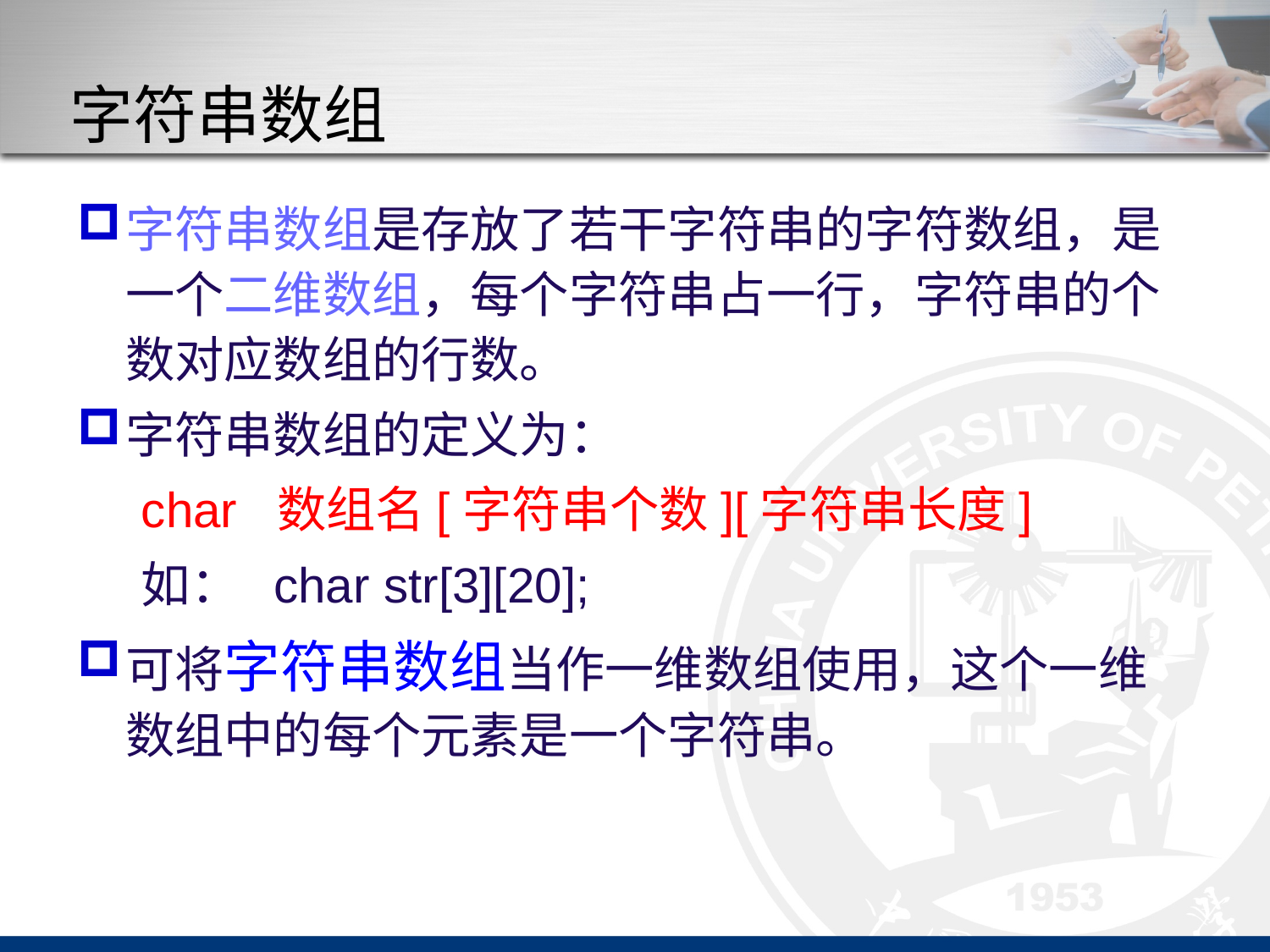

# 字符串数组
字符串数组是存放了若干字符串的字符数组，是一个二维数组，每个字符串占一行，字符串的个数对应数组的行数。
字符串数组的定义为：
char  数组名[字符串个数][字符串长度]
如：  char str[3][20];
可将字符串数组当作一维数组使用，这个一维数组中的每个元素是一个字符串。